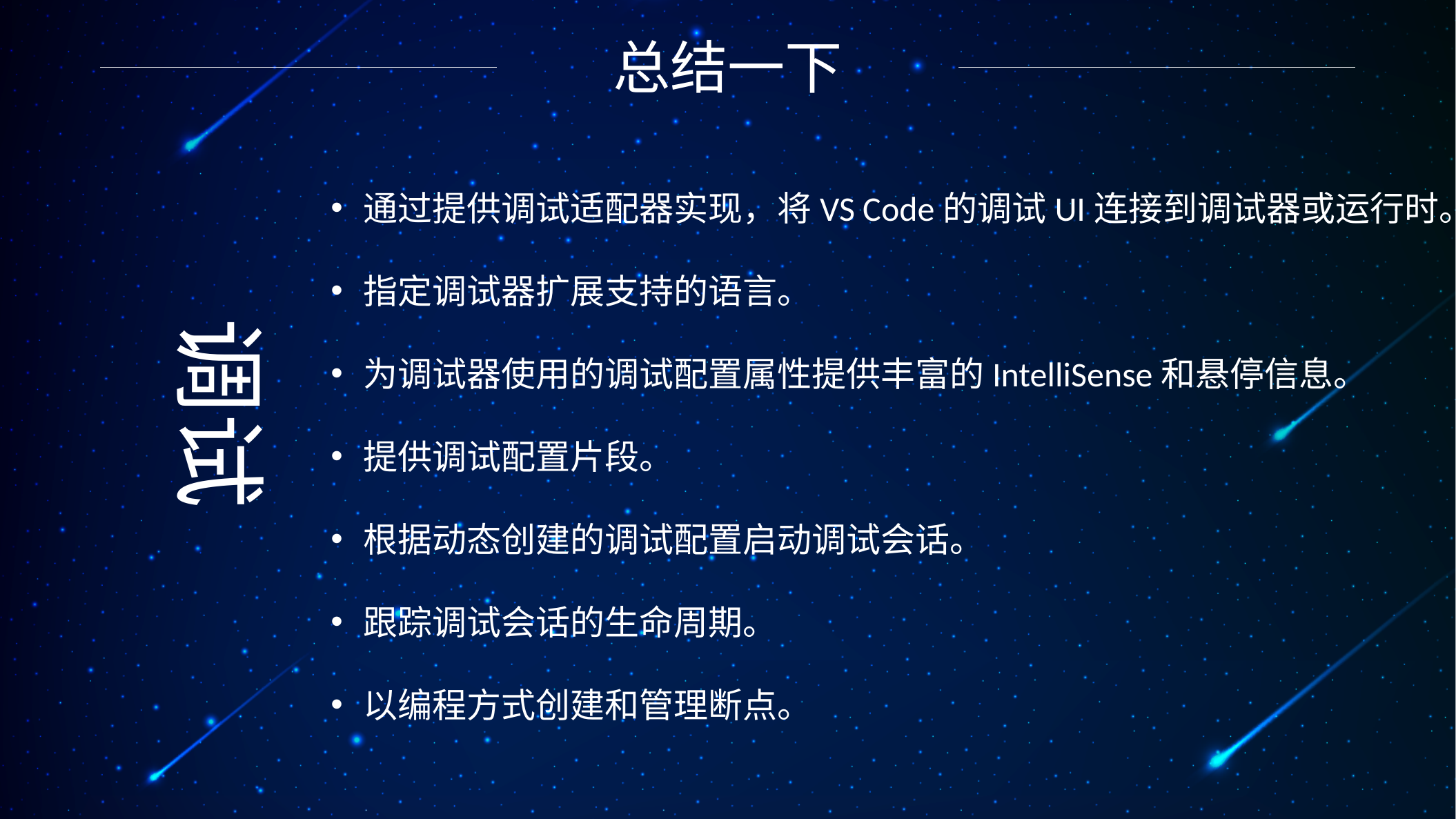

总结一下
通过提供调试适配器实现，将VS Code的调试UI连接到调试器或运行时。
指定调试器扩展支持的语言。
为调试器使用的调试配置属性提供丰富的IntelliSense和悬停信息。
提供调试配置片段。
根据动态创建的调试配置启动调试会话。
跟踪调试会话的生命周期。
以编程方式创建和管理断点。
调试